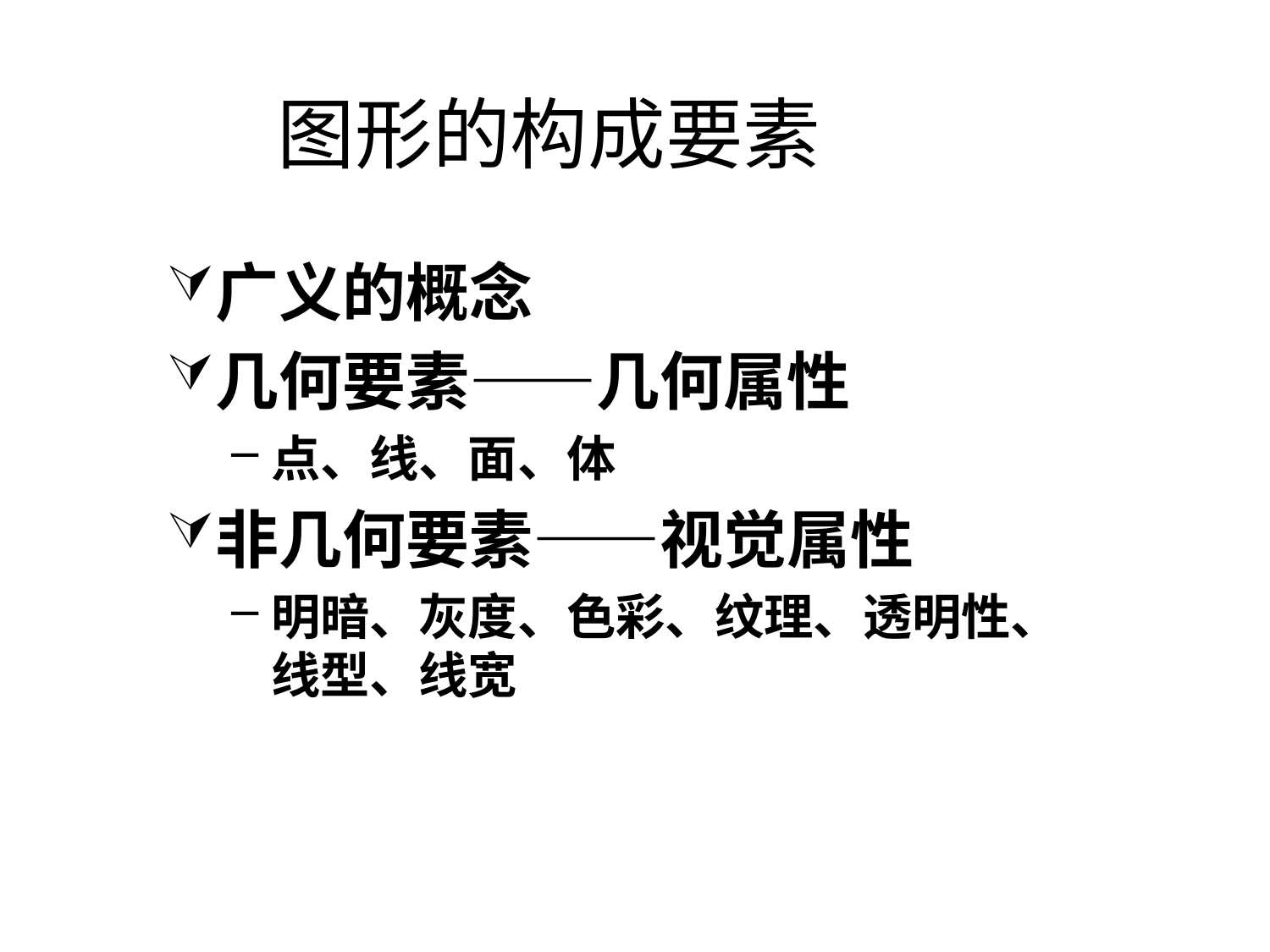

图形的构成要素
广义的概念
几何要素——几何属性
点、线、面、体
非几何要素——视觉属性
明暗、灰度、色彩、纹理、透明性、线型、线宽